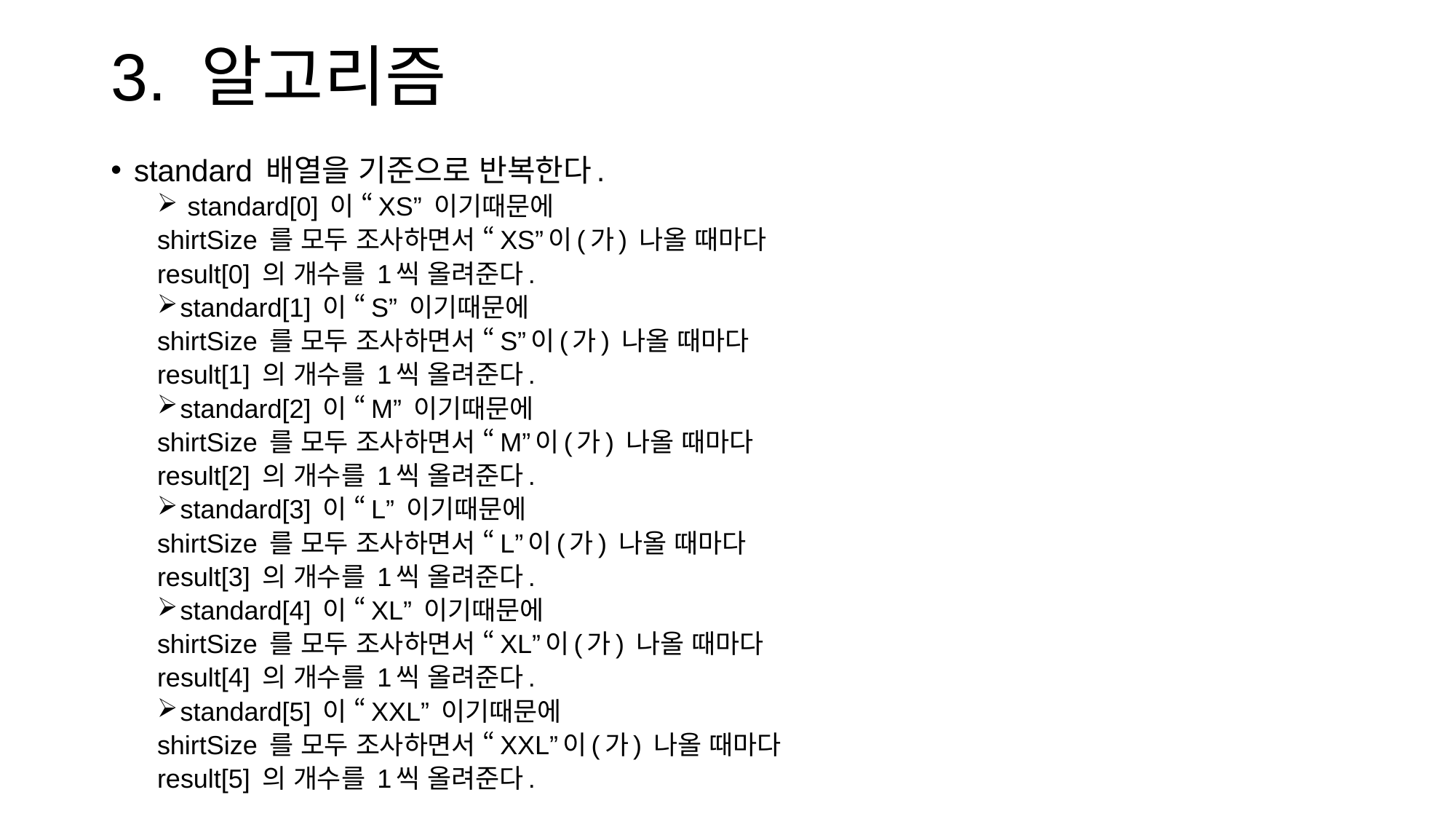

# 3. 알고리즘
standard 배열을 기준으로 반복한다.
 standard[0] 이 “XS” 이기때문에
shirtSize 를 모두 조사하면서 “XS”이(가) 나올 때마다
result[0] 의 개수를 1씩 올려준다.
standard[1] 이 “S” 이기때문에
shirtSize 를 모두 조사하면서 “S”이(가) 나올 때마다
result[1] 의 개수를 1씩 올려준다.
standard[2] 이 “M” 이기때문에
shirtSize 를 모두 조사하면서 “M”이(가) 나올 때마다
result[2] 의 개수를 1씩 올려준다.
standard[3] 이 “L” 이기때문에
shirtSize 를 모두 조사하면서 “L”이(가) 나올 때마다
result[3] 의 개수를 1씩 올려준다.
standard[4] 이 “XL” 이기때문에
shirtSize 를 모두 조사하면서 “XL”이(가) 나올 때마다
result[4] 의 개수를 1씩 올려준다.
standard[5] 이 “XXL” 이기때문에
shirtSize 를 모두 조사하면서 “XXL”이(가) 나올 때마다
result[5] 의 개수를 1씩 올려준다.